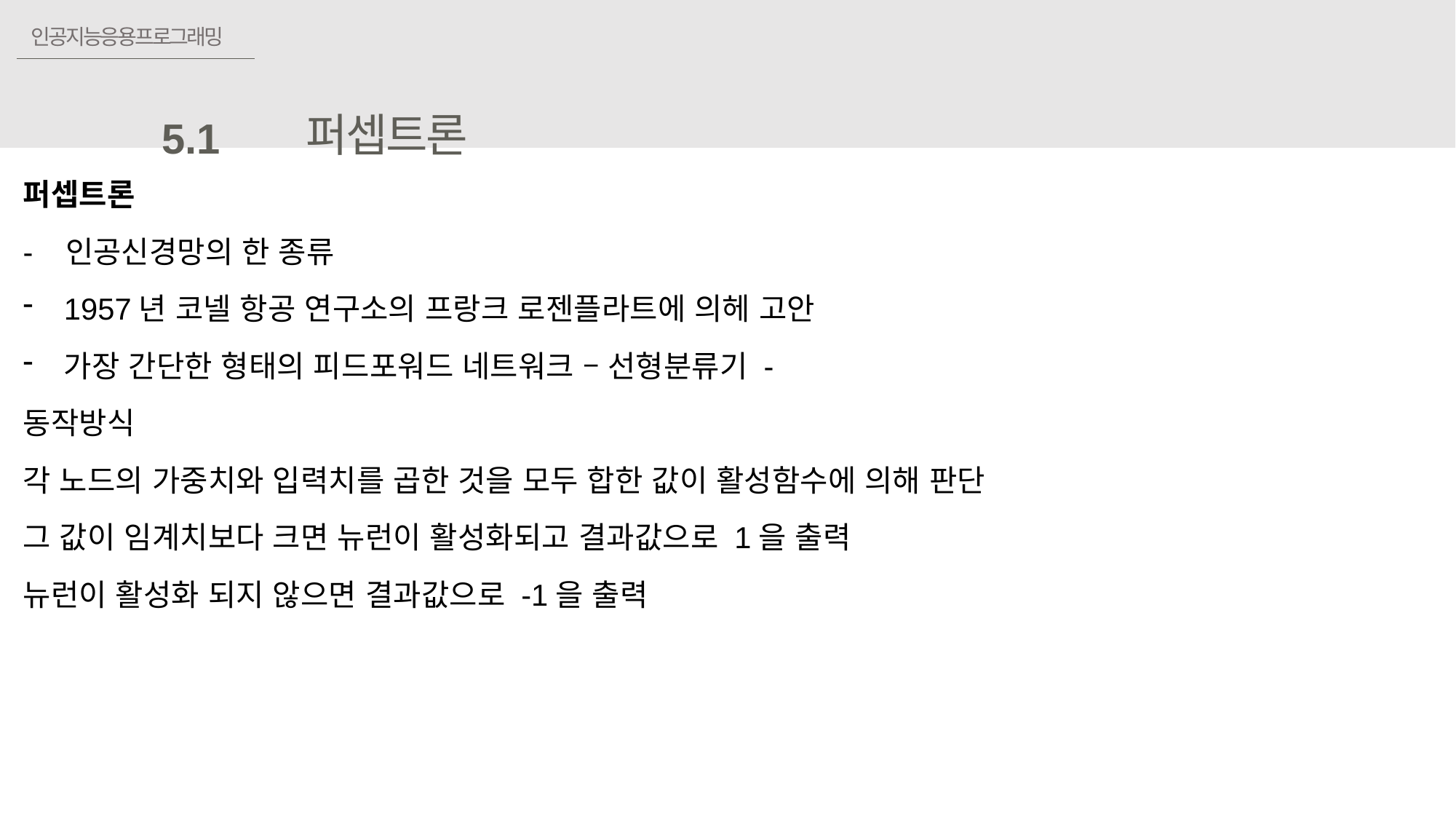

인공지능응용프로그래밍
# 5.1	 퍼셉트론
퍼셉트론
-   인공신경망의 한 종류
1957년 코넬 항공 연구소의 프랑크 로젠플라트에 의헤 고안
가장 간단한 형태의 피드포워드 네트워크 – 선형분류기 -
동작방식
각 노드의 가중치와 입력치를 곱한 것을 모두 합한 값이 활성함수에 의해 판단
그 값이 임계치보다 크면 뉴런이 활성화되고 결과값으로 1을 출력
뉴런이 활성화 되지 않으면 결과값으로 -1을 출력